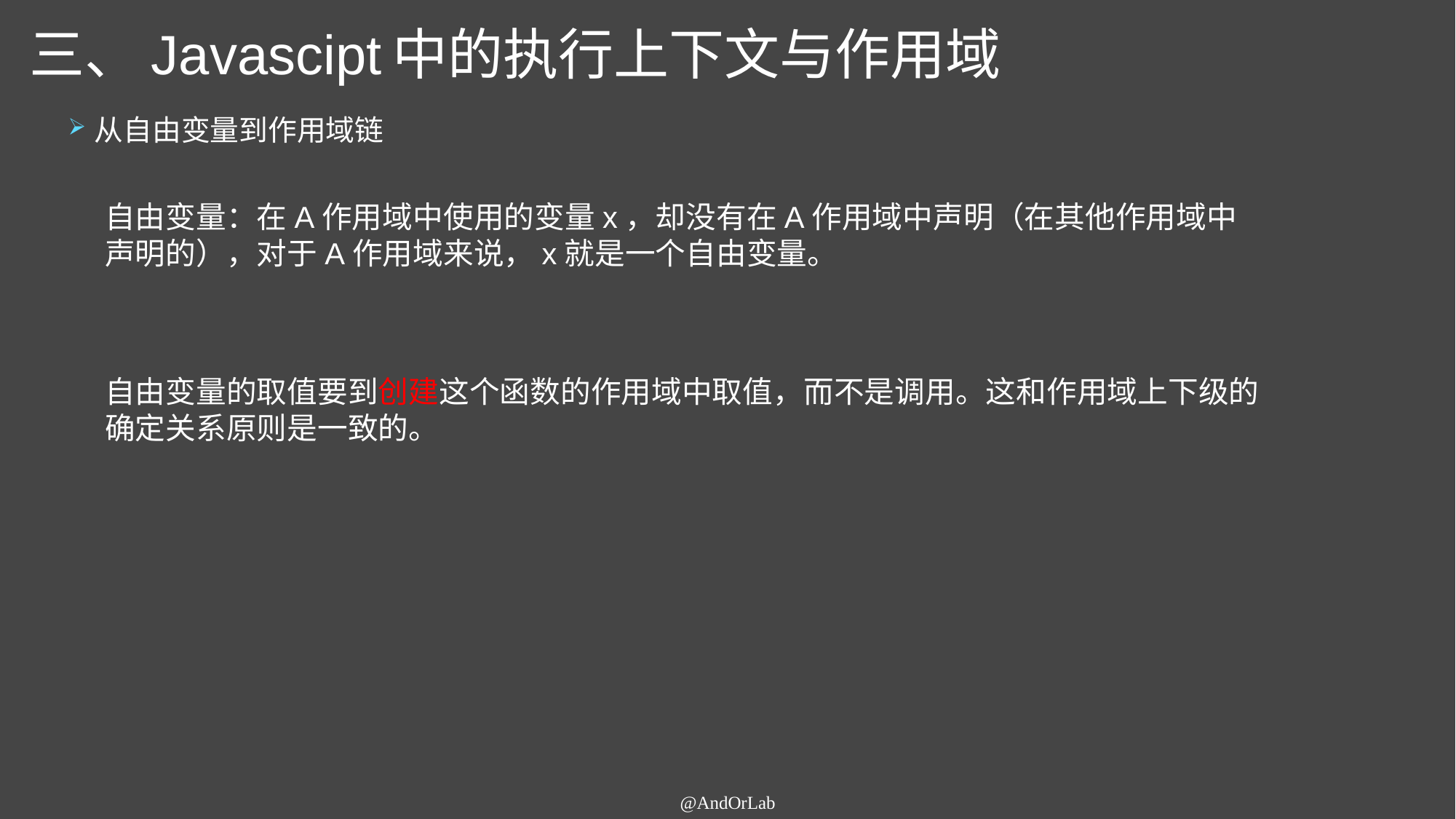

# 三、Javascipt中的执行上下文与作用域
从自由变量到作用域链

自由变量：在A作用域中使用的变量x，却没有在A作用域中声明（在其他作用域中声明的），对于A作用域来说，x就是一个自由变量。
自由变量的取值要到创建这个函数的作用域中取值，而不是调用。这和作用域上下级的确定关系原则是一致的。
@AndOrLab